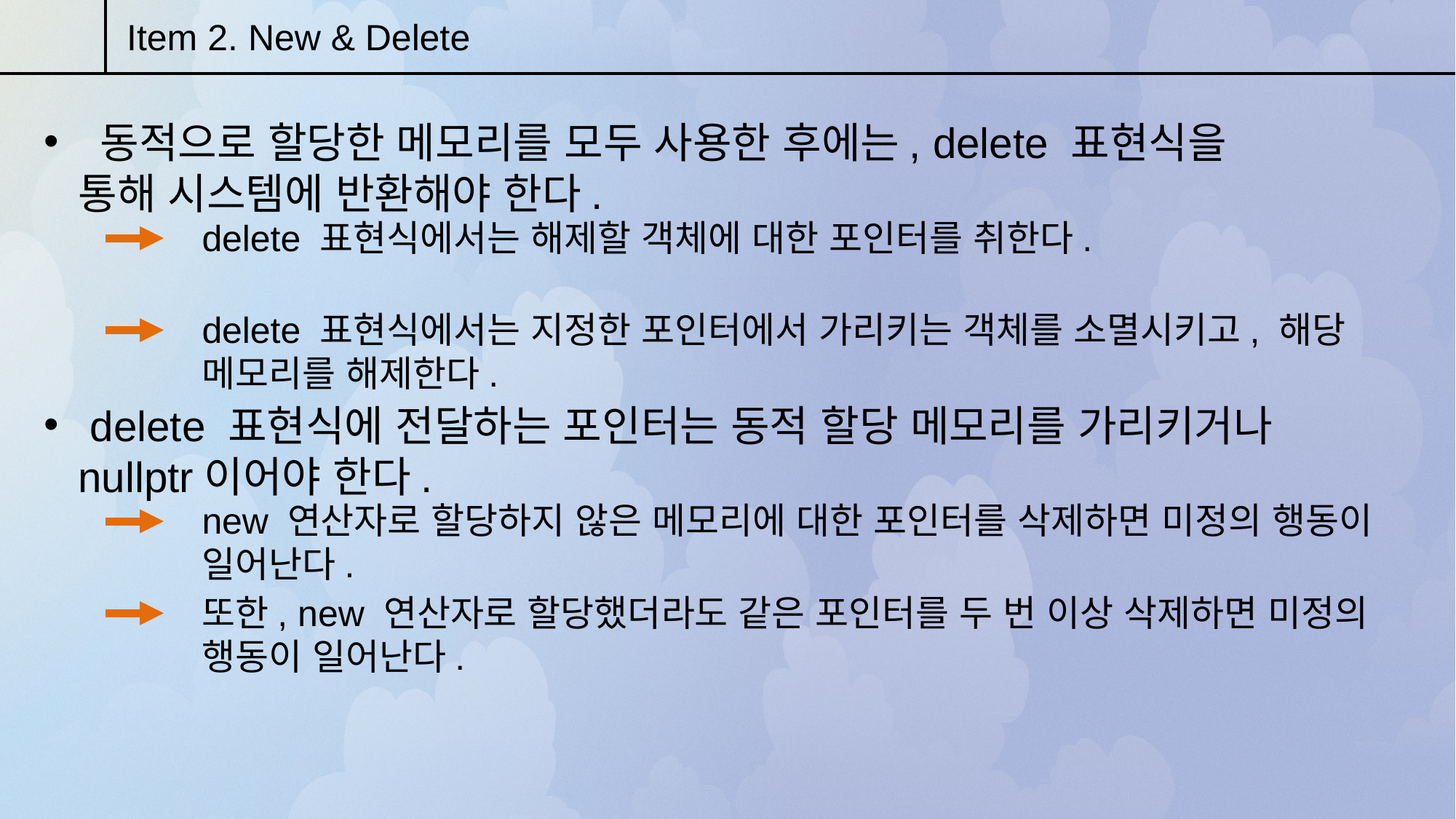

Item 2. New & Delete
 동적으로 할당한 메모리를 모두 사용한 후에는, delete 표현식을 통해 시스템에 반환해야 한다.
delete 표현식에서는 해제할 객체에 대한 포인터를 취한다.
delete 표현식에서는 지정한 포인터에서 가리키는 객체를 소멸시키고, 해당 메모리를 해제한다.
 delete 표현식에 전달하는 포인터는 동적 할당 메모리를 가리키거나 nullptr이어야 한다.
new 연산자로 할당하지 않은 메모리에 대한 포인터를 삭제하면 미정의 행동이 일어난다.
또한, new 연산자로 할당했더라도 같은 포인터를 두 번 이상 삭제하면 미정의 행동이 일어난다.